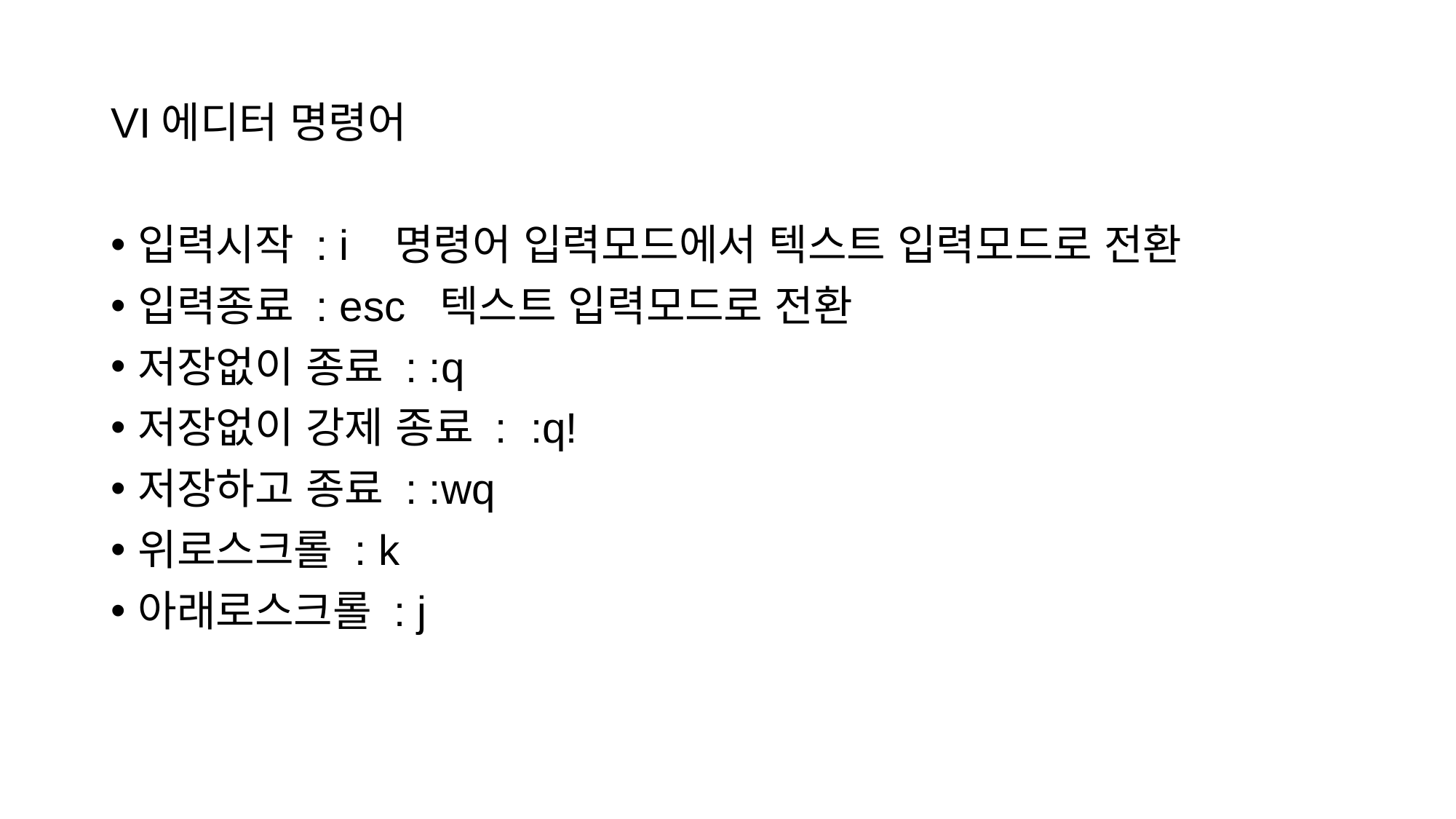

VI에디터 명령어

입력시작 : i   명령어 입력모드에서 텍스트 입력모드로 전환
입력종료 : esc  텍스트 입력모드로 전환
저장없이 종료 : :q
저장없이 강제 종료 :  :q!
저장하고 종료 : :wq
위로스크롤 : k
아래로스크롤 : j